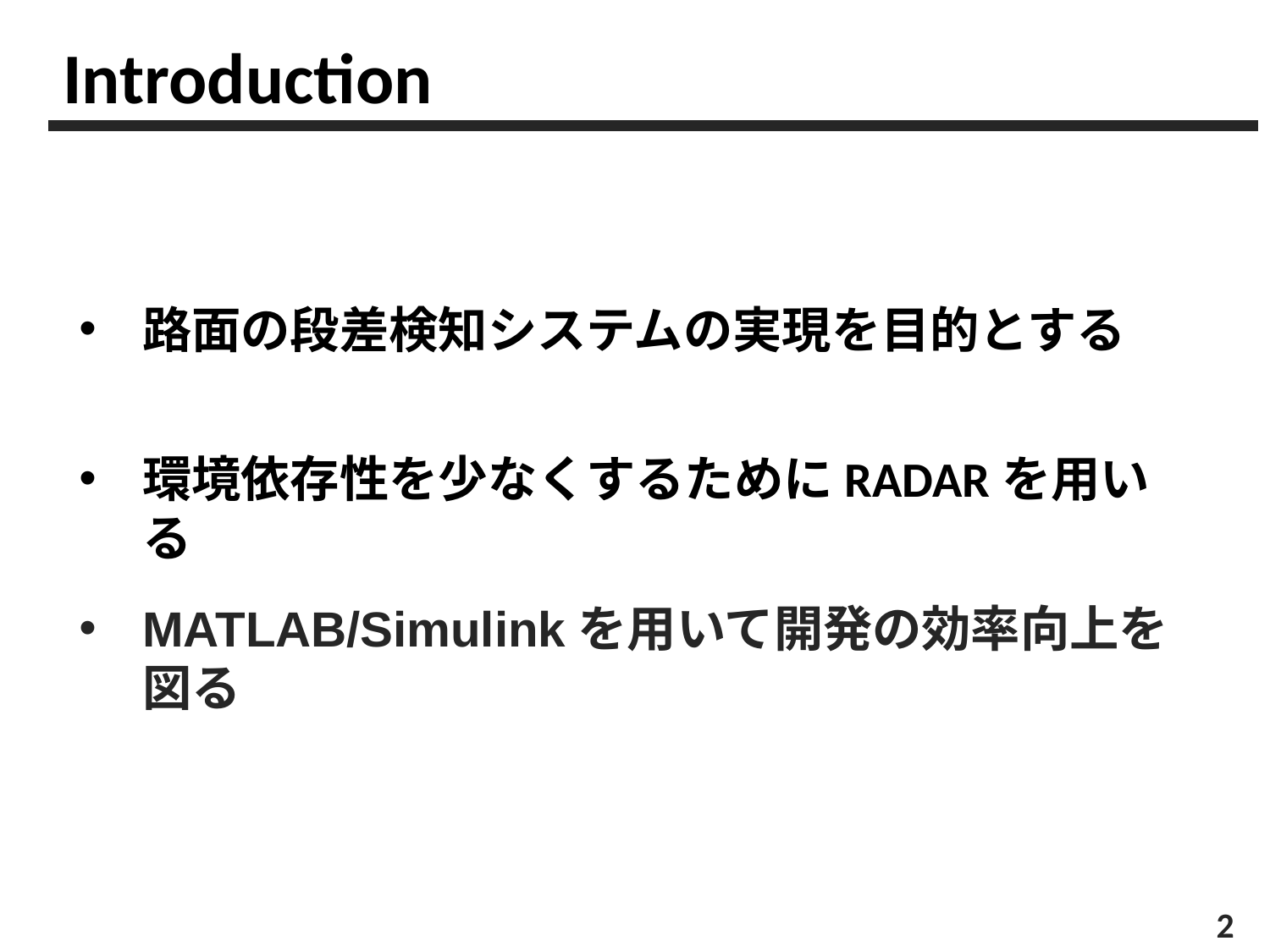

Introduction
路面の段差検知システムの実現を目的とする
環境依存性を少なくするためにRADARを用いる
MATLAB/Simulinkを用いて開発の効率向上を図る
2